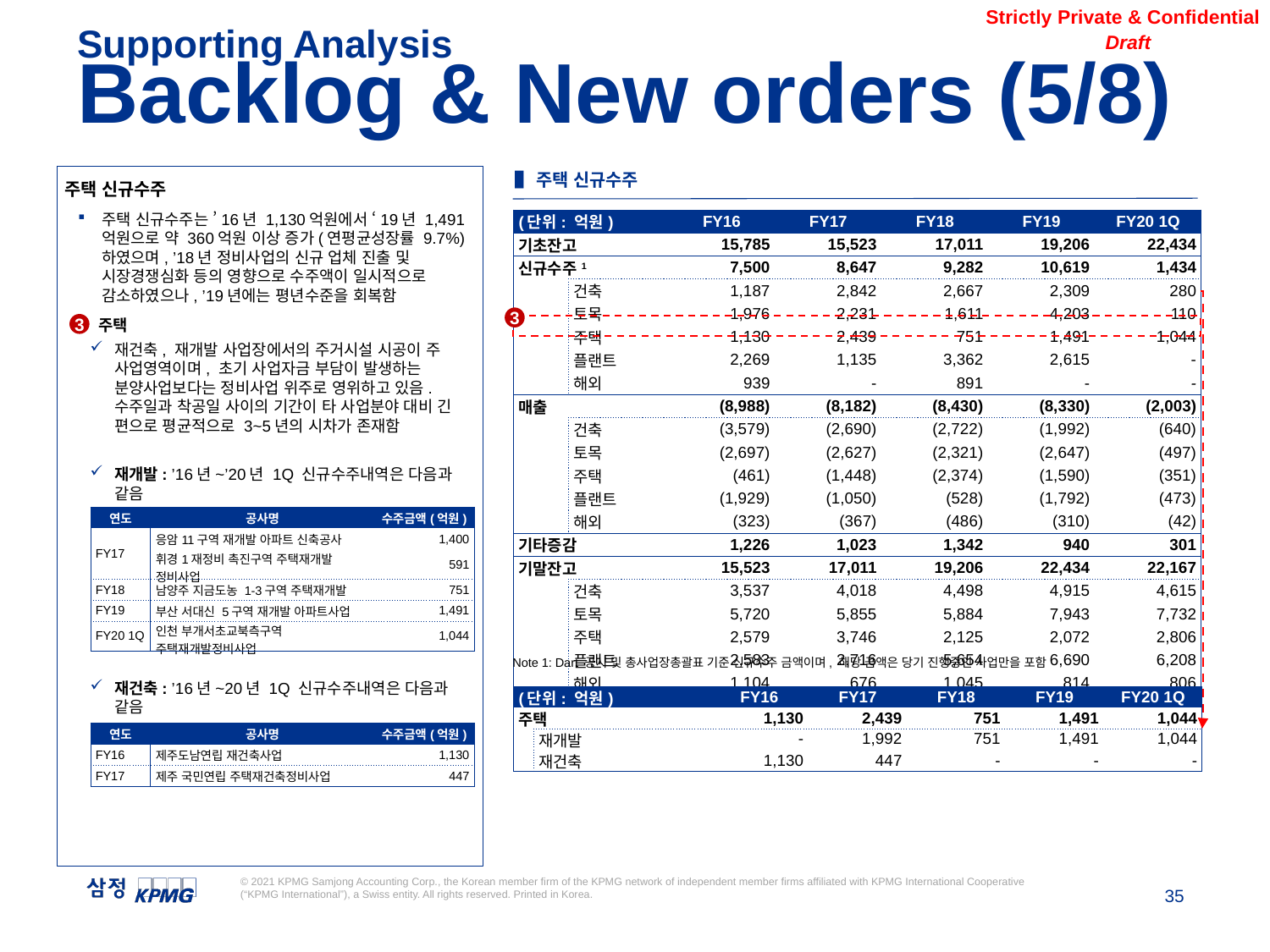

Supporting Analysis
Backlog & New orders (5/8)
▌주택 신규수주

주택 신규수주
주택 신규수주는 ’16년 1,130억원에서 ‘19년 1,491억원으로 약 360억원 이상 증가(연평균성장률 9.7%)하였으며, ’18년 정비사업의 신규 업체 진출 및 시장경쟁심화 등의 영향으로 수주액이 일시적으로 감소하였으나, ’19년에는 평년수준을 회복함
주택
재건축, 재개발 사업장에서의 주거시설 시공이 주 사업영역이며, 초기 사업자금 부담이 발생하는 분양사업보다는 정비사업 위주로 영위하고 있음. 수주일과 착공일 사이의 기간이 타 사업분야 대비 긴 편으로 평균적으로 3~5년의 시차가 존재함

재개발: ’16년~’20년 1Q 신규수주내역은 다음과 같음

재건축: ’16년~20년 1Q 신규수주내역은 다음과 같음
| (단위: 억원) |  | FY16 | FY17 | FY18 | FY19 | FY20 1Q |
| --- | --- | --- | --- | --- | --- | --- |
| 기초잔고 |  | 15,785 | 15,523 | 17,011 | 19,206 | 22,434 |
| 신규수주1 |  | 7,500 | 8,647 | 9,282 | 10,619 | 1,434 |
|  | 건축 | 1,187 | 2,842 | 2,667 | 2,309 | 280 |
|  | 토목 | 1,976 | 2,231 | 1,611 | 4,203 | 110 |
|  | 주택 | 1,130 | 2,439 | 751 | 1,491 | 1,044 |
|  | 플랜트 | 2,269 | 1,135 | 3,362 | 2,615 | - |
|  | 해외 | 939 | - | 891 | - | - |
| 매출 |  | (8,988) | (8,182) | (8,430) | (8,330) | (2,003) |
|  | 건축 | (3,579) | (2,690) | (2,722) | (1,992) | (640) |
|  | 토목 | (2,697) | (2,627) | (2,321) | (2,647) | (497) |
|  | 주택 | (461) | (1,448) | (2,374) | (1,590) | (351) |
|  | 플랜트 | (1,929) | (1,050) | (528) | (1,792) | (473) |
|  | 해외 | (323) | (367) | (486) | (310) | (42) |
| 기타증감 |  | 1,226 | 1,023 | 1,342 | 940 | 301 |
| 기말잔고 |  | 15,523 | 17,011 | 19,206 | 22,434 | 22,167 |
|  | 건축 | 3,537 | 4,018 | 4,498 | 4,915 | 4,615 |
|  | 토목 | 5,720 | 5,855 | 5,884 | 7,943 | 7,732 |
|  | 주택 | 2,579 | 3,746 | 2,125 | 2,072 | 2,806 |
|  | 플랜트 | 2,583 | 2,716 | 5,654 | 6,690 | 6,208 |
|  | 해외 | 1,104 | 676 | 1,045 | 814 | 806 |
3
3

| 연도 | 공사명 | 수주금액(억원) |
| --- | --- | --- |
| FY17 | 응암11구역 재개발 아파트 신축공사 | 1,400 |
|  | 휘경1재정비 촉진구역 주택재개발 정비사업 | 591 |
| FY18 | 남양주 지금도농 1-3구역 주택재개발 | 751 |
| FY19 | 부산 서대신 5구역 재개발 아파트사업 | 1,491 |
| FY20 1Q | 인천 부개서초교북측구역 주택재개발정비사업 | 1,044 |
Note 1: Dart 공시 및 총사업장총괄표 기준 신규수주 금액이며, 해당 금액은 당기 진행중인 사업만을 포함
| (단위: 억원) |  | FY16 | FY17 | FY18 | FY19 | FY20 1Q |
| --- | --- | --- | --- | --- | --- | --- |
| 주택 |  | 1,130 | 2,439 | 751 | 1,491 | 1,044 |
|  | 재개발 | - | 1,992 | 751 | 1,491 | 1,044 |
|  | 재건축 | 1,130 | 447 | - | - | - |
| 연도 | 공사명 | 수주금액(억원) |
| --- | --- | --- |
| FY16 | 제주도남연립 재건축사업 | 1,130 |
| FY17 | 제주 국민연립 주택재건축정비사업 | 447 |